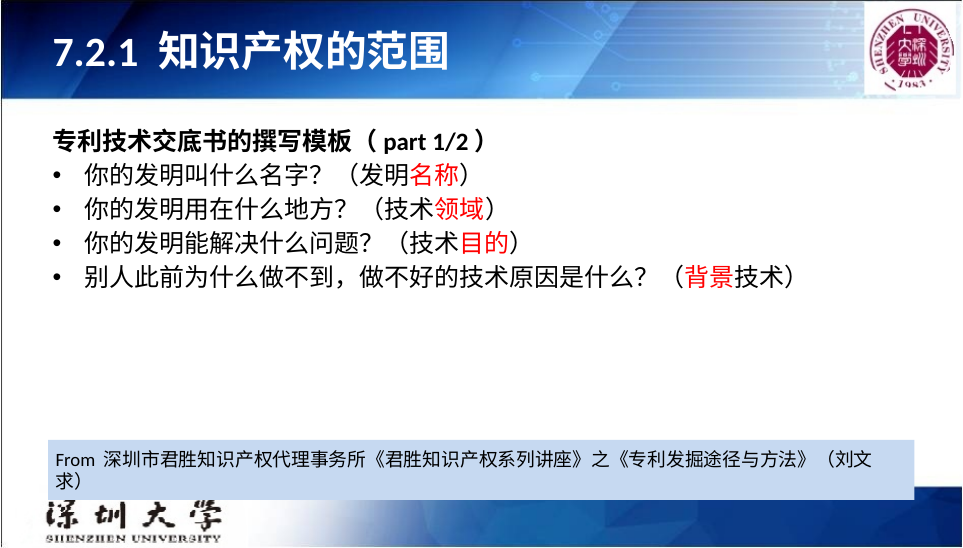

# 7.2.1 知识产权的范围
专利技术交底书的撰写模板（part 1/2）
你的发明叫什么名字？（发明名称）
你的发明用在什么地方？（技术领域）
你的发明能解决什么问题？（技术目的）
别人此前为什么做不到，做不好的技术原因是什么？（背景技术）
From 深圳市君胜知识产权代理事务所《君胜知识产权系列讲座》之《专利发掘途径与方法》（刘文求）
261